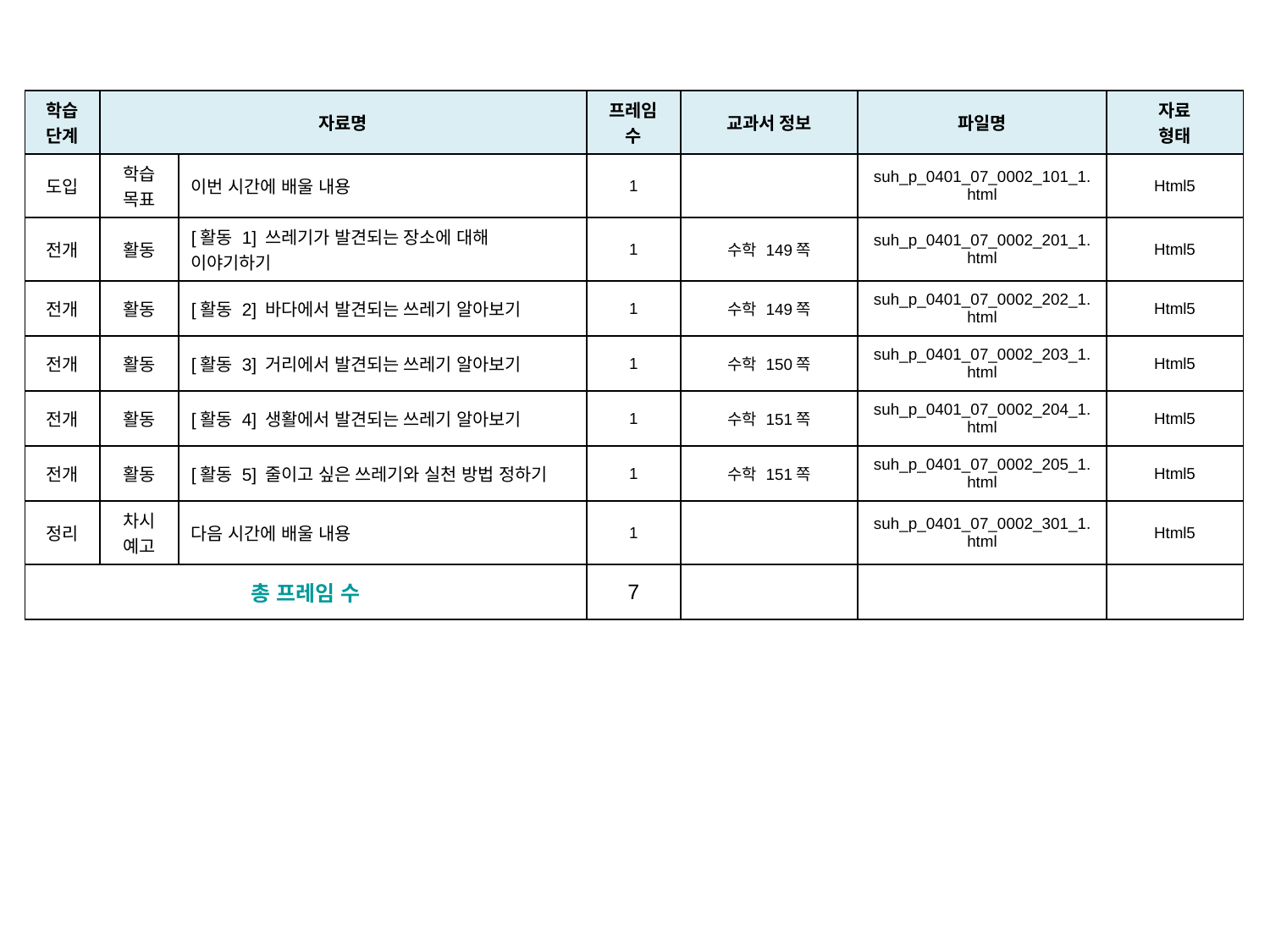

| 학습 단계 | 자료명 |  | 프레임 수 | 교과서 정보 | 파일명 | 자료 형태 |
| --- | --- | --- | --- | --- | --- | --- |
| 도입 | 학습 목표 | 이번 시간에 배울 내용 | 1 |  | suh\_p\_0401\_07\_0002\_101\_1.html | Html5 |
| 전개 | 활동 | [활동 1] 쓰레기가 발견되는 장소에 대해 이야기하기 | 1 | 수학 149쪽 | suh\_p\_0401\_07\_0002\_201\_1.html | Html5 |
| 전개 | 활동 | [활동 2] 바다에서 발견되는 쓰레기 알아보기 | 1 | 수학 149쪽 | suh\_p\_0401\_07\_0002\_202\_1.html | Html5 |
| 전개 | 활동 | [활동 3] 거리에서 발견되는 쓰레기 알아보기 | 1 | 수학 150쪽 | suh\_p\_0401\_07\_0002\_203\_1.html | Html5 |
| 전개 | 활동 | [활동 4] 생활에서 발견되는 쓰레기 알아보기 | 1 | 수학 151쪽 | suh\_p\_0401\_07\_0002\_204\_1.html | Html5 |
| 전개 | 활동 | [활동 5] 줄이고 싶은 쓰레기와 실천 방법 정하기 | 1 | 수학 151쪽 | suh\_p\_0401\_07\_0002\_205\_1.html | Html5 |
| 정리 | 차시 예고 | 다음 시간에 배울 내용 | 1 |  | suh\_p\_0401\_07\_0002\_301\_1.html | Html5 |
| 총 프레임 수 |  |  | 7 |  |  |  |